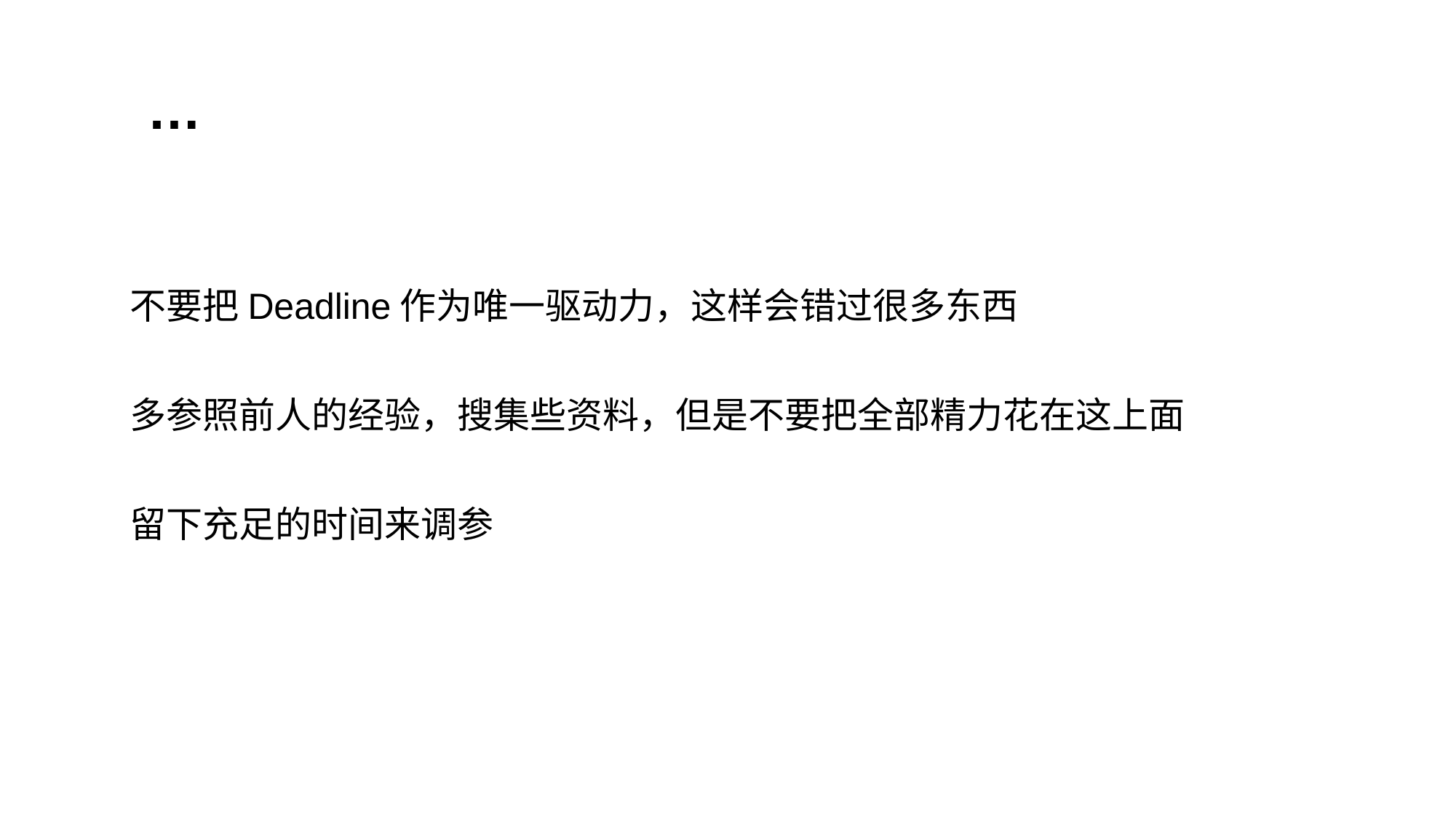

…
不要把Deadline作为唯一驱动力，这样会错过很多东西
多参照前人的经验，搜集些资料，但是不要把全部精力花在这上面
留下充足的时间来调参